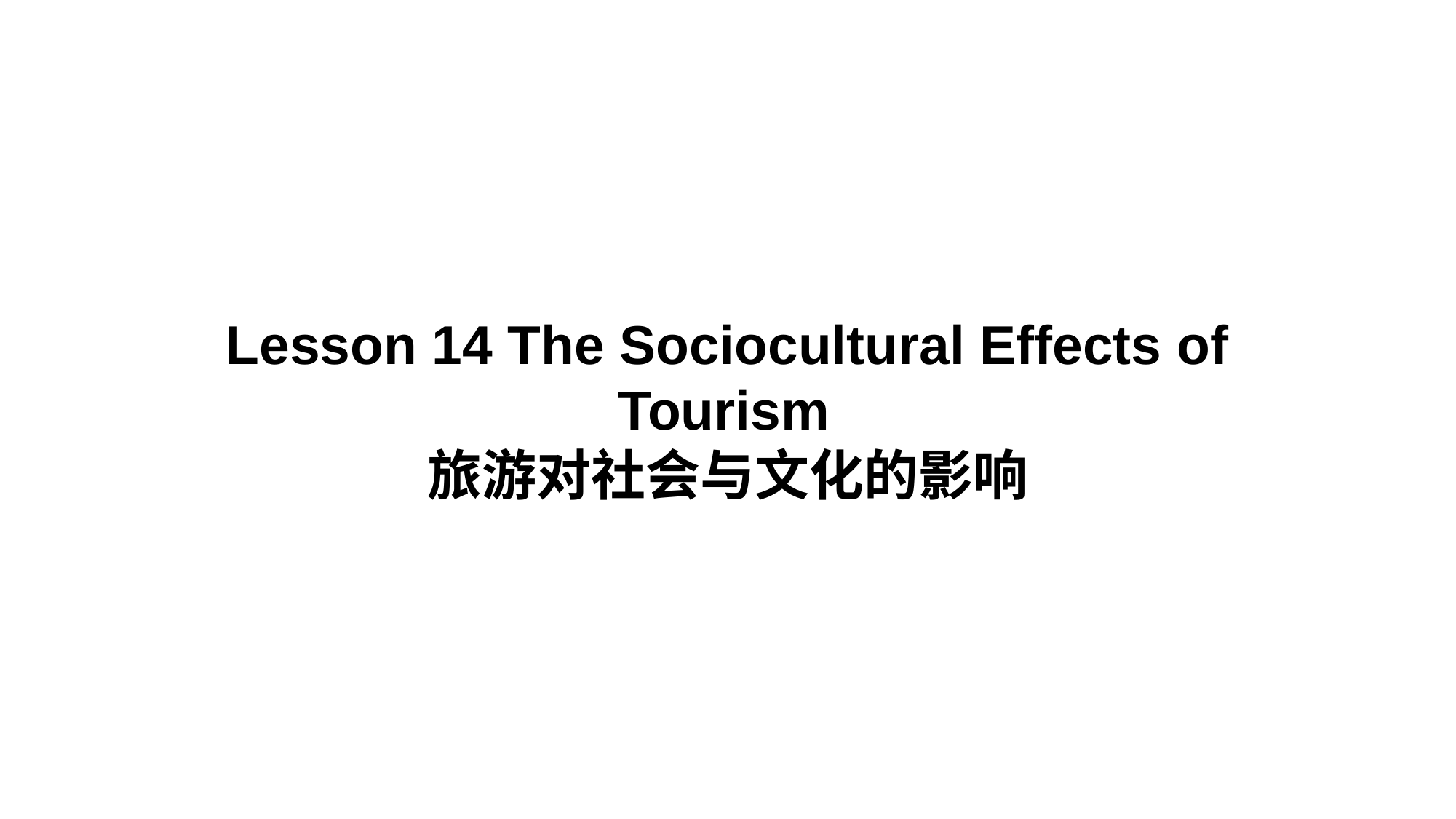

Lesson 14 The Sociocultural Effects of Tourism
旅游对社会与文化的影响